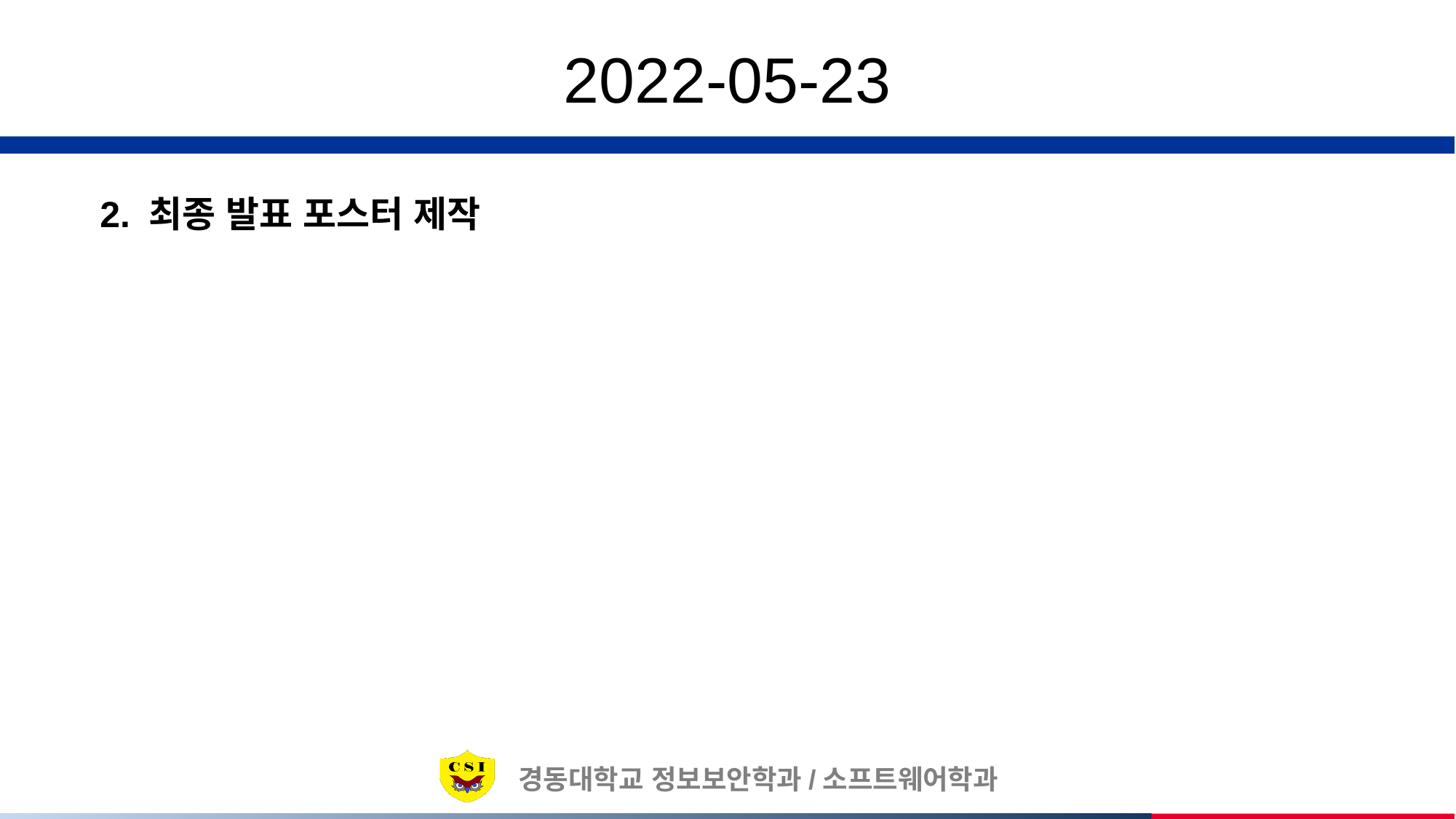

# 2022-05-23
2. 최종 발표 포스터 제작